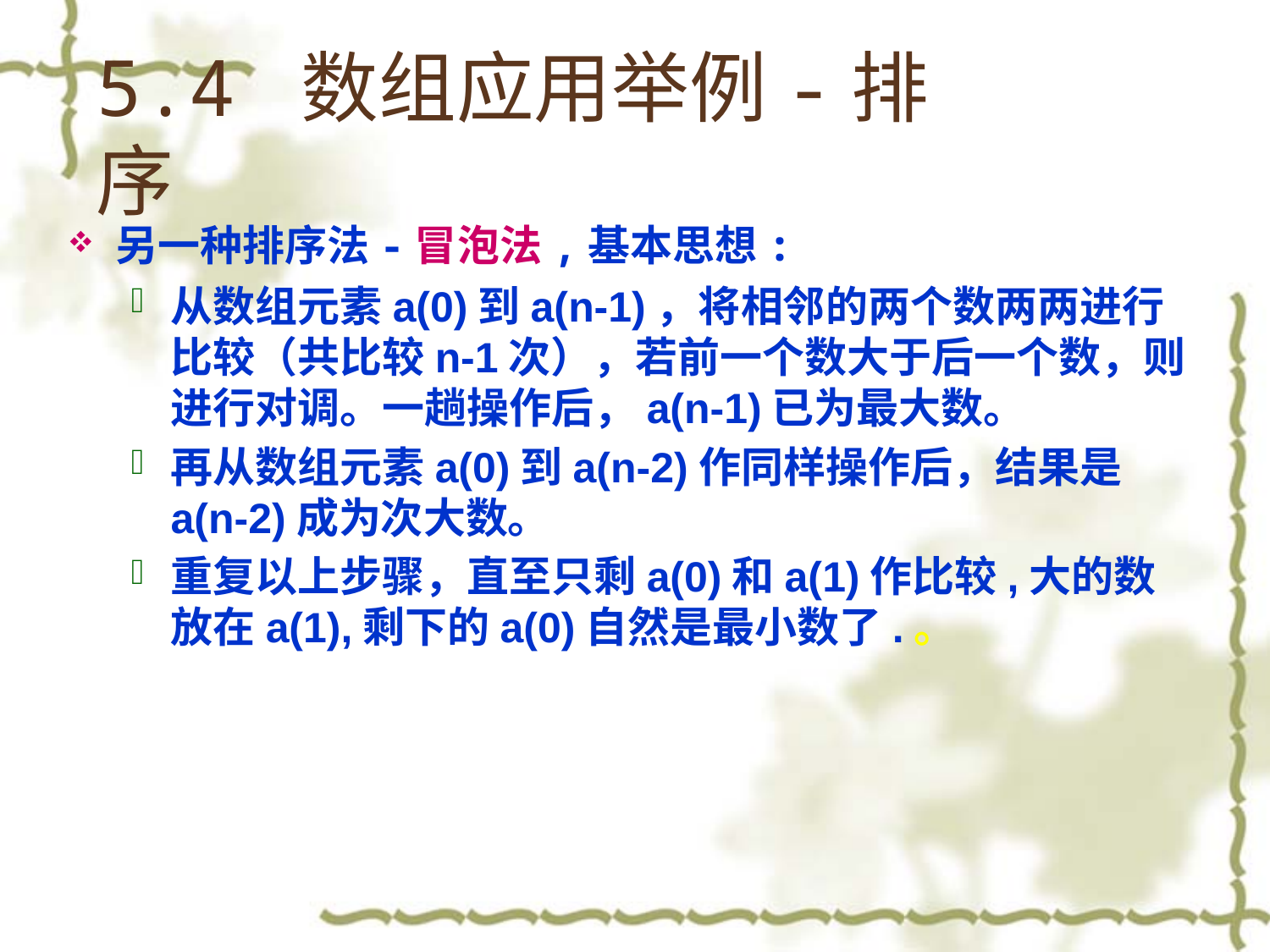

# 5.4 数组应用举例-排序
另一种排序法-冒泡法,基本思想:
从数组元素a(0)到a(n-1)，将相邻的两个数两两进行比较（共比较n-1次），若前一个数大于后一个数，则进行对调。一趟操作后，a(n-1)已为最大数。
再从数组元素a(0)到a(n-2)作同样操作后，结果是a(n-2)成为次大数。
重复以上步骤，直至只剩a(0)和a(1)作比较,大的数放在a(1),剩下的a(0)自然是最小数了.。